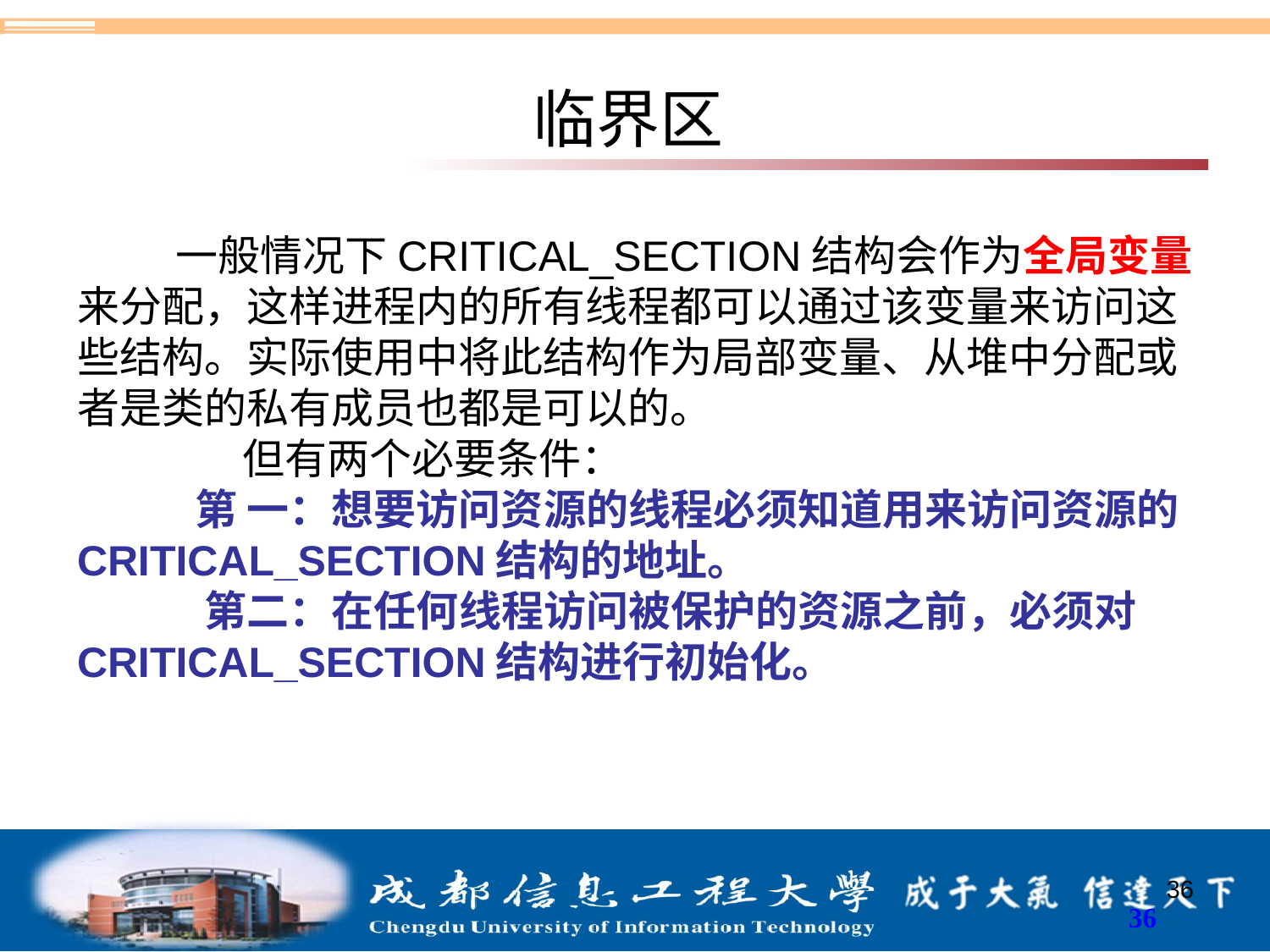

# 临界区
一般情况下CRITICAL_SECTION结构会作为全局变量来分配，这样进程内的所有线程都可以通过该变量来访问这些结构。实际使用中将此结构作为局部变量、从堆中分配或者是类的私有成员也都是可以的。
      但有两个必要条件：
 第 一：想要访问资源的线程必须知道用来访问资源的CRITICAL_SECTION结构的地址。
  第二：在任何线程访问被保护的资源之前，必须对CRITICAL_SECTION结构进行初始化。